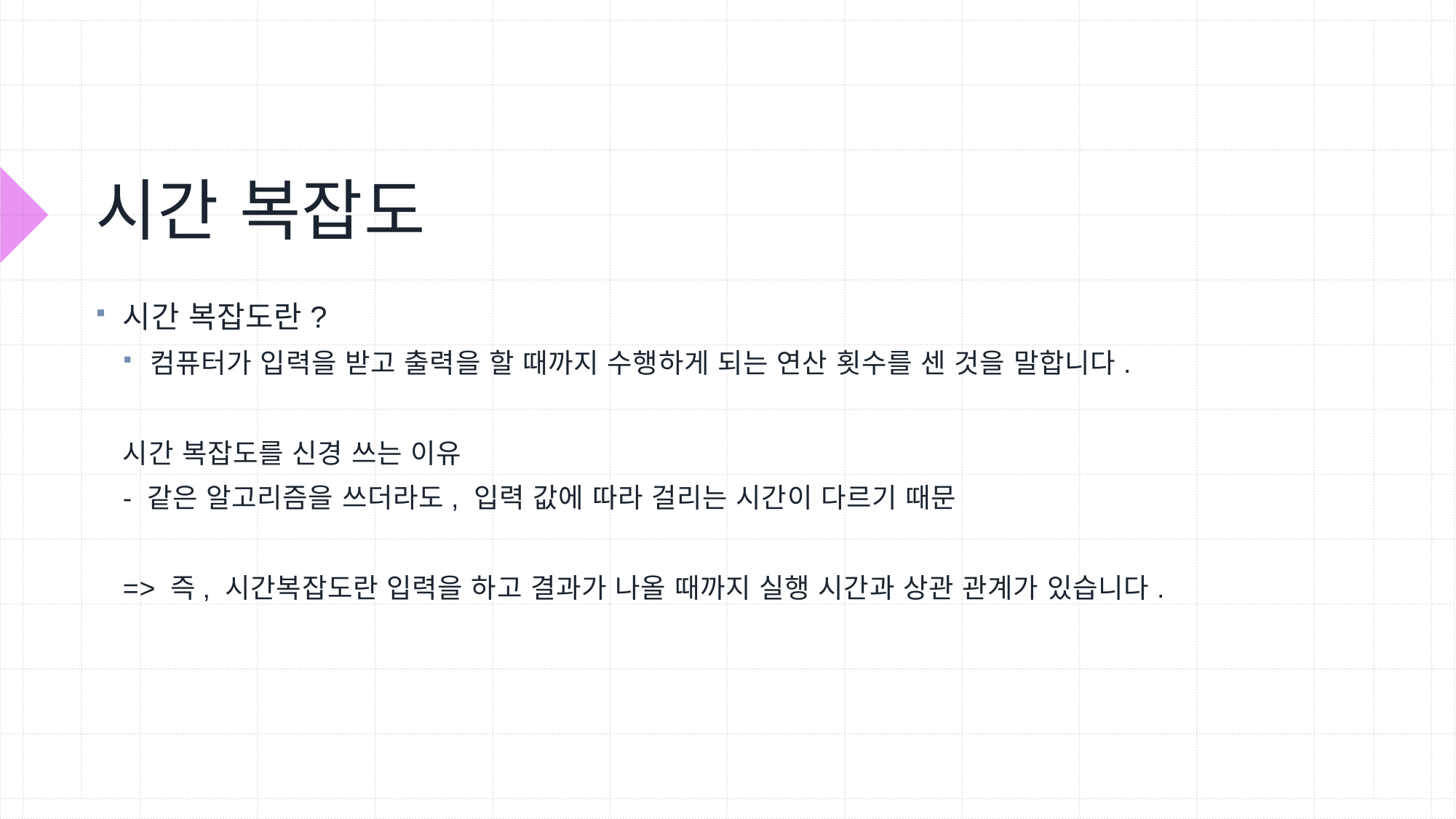

# 시간 복잡도
시간 복잡도란?
컴퓨터가 입력을 받고 출력을 할 때까지 수행하게 되는 연산 횟수를 센 것을 말합니다.

시간 복잡도를 신경 쓰는 이유
- 같은 알고리즘을 쓰더라도, 입력 값에 따라 걸리는 시간이 다르기 때문

=> 즉, 시간복잡도란 입력을 하고 결과가 나올 때까지 실행 시간과 상관 관계가 있습니다.